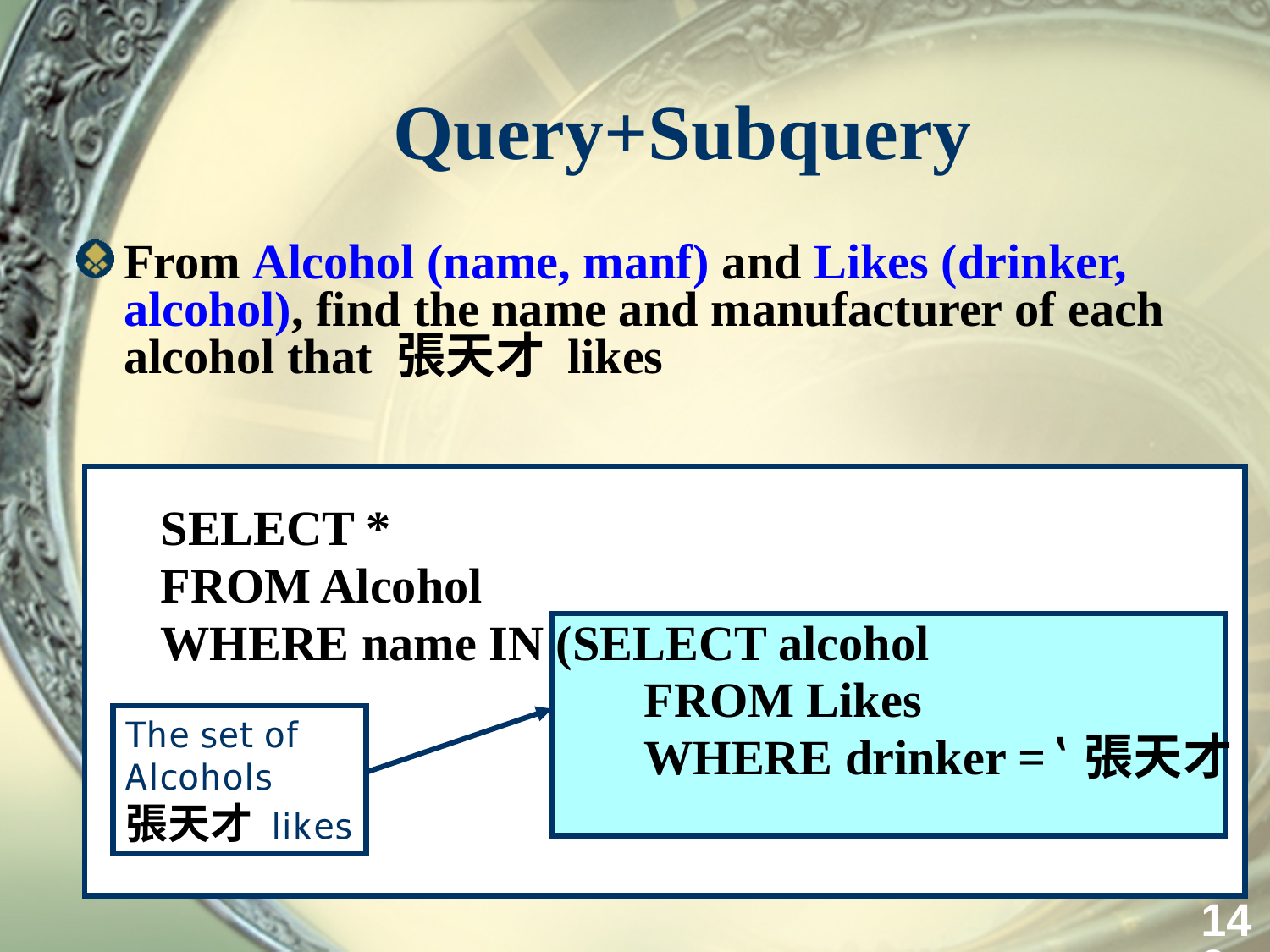

Query+Subquery
From Alcohol (name, manf) and Likes (drinker, alcohol), find the name and manufacturer of each alcohol that 張天才 likes

	   SELECT *
	   FROM Alcohol
	   WHERE name IN (SELECT alcohol
					 FROM Likes
					 WHERE drinker = ‘張天才’);

The set of
Alcohols
張天才 likes

149